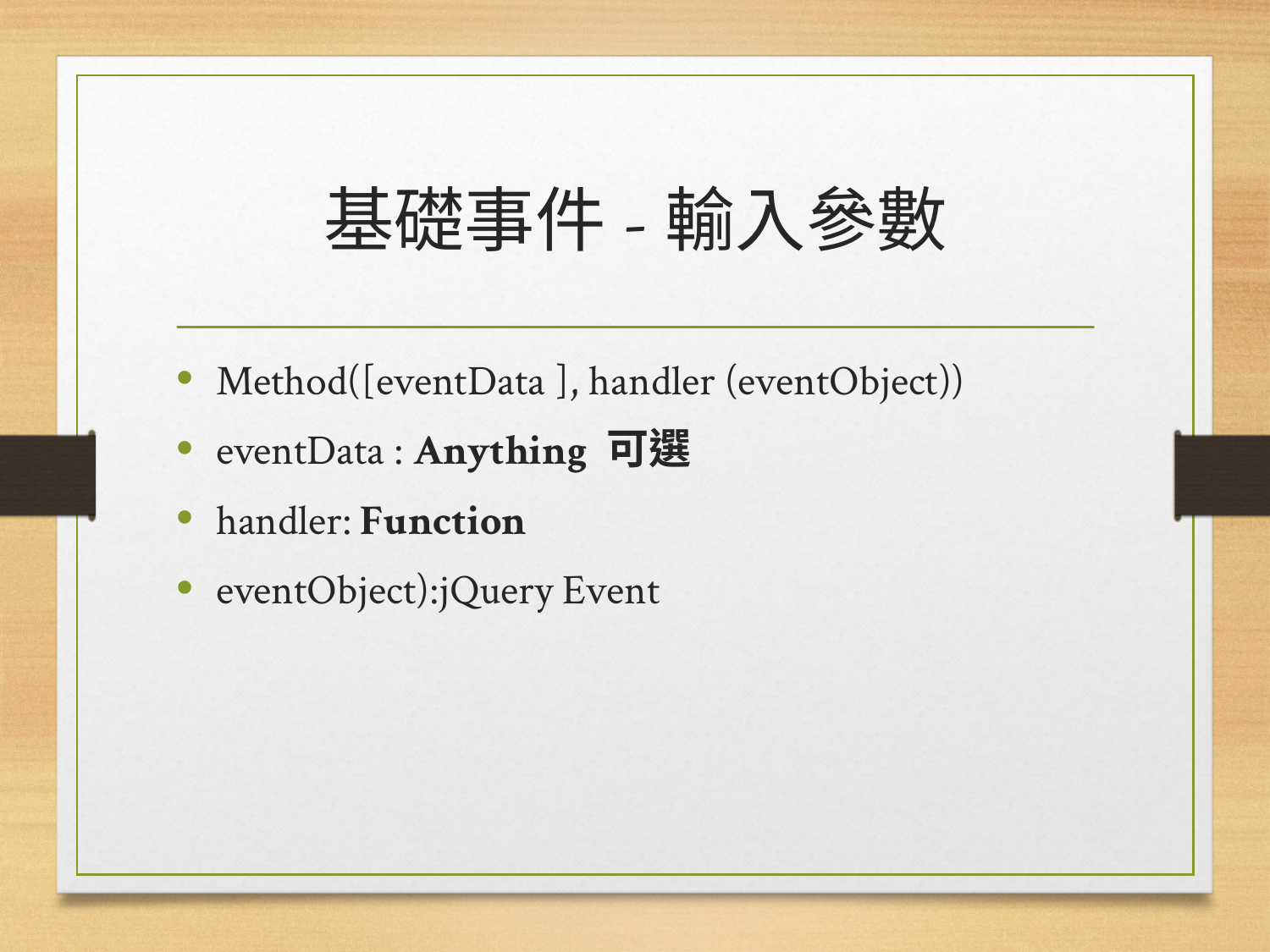

# 基礎事件-輸入參數
Method([eventData ], handler (eventObject))
eventData : Anything 可選
handler: Function
eventObject):jQuery Event